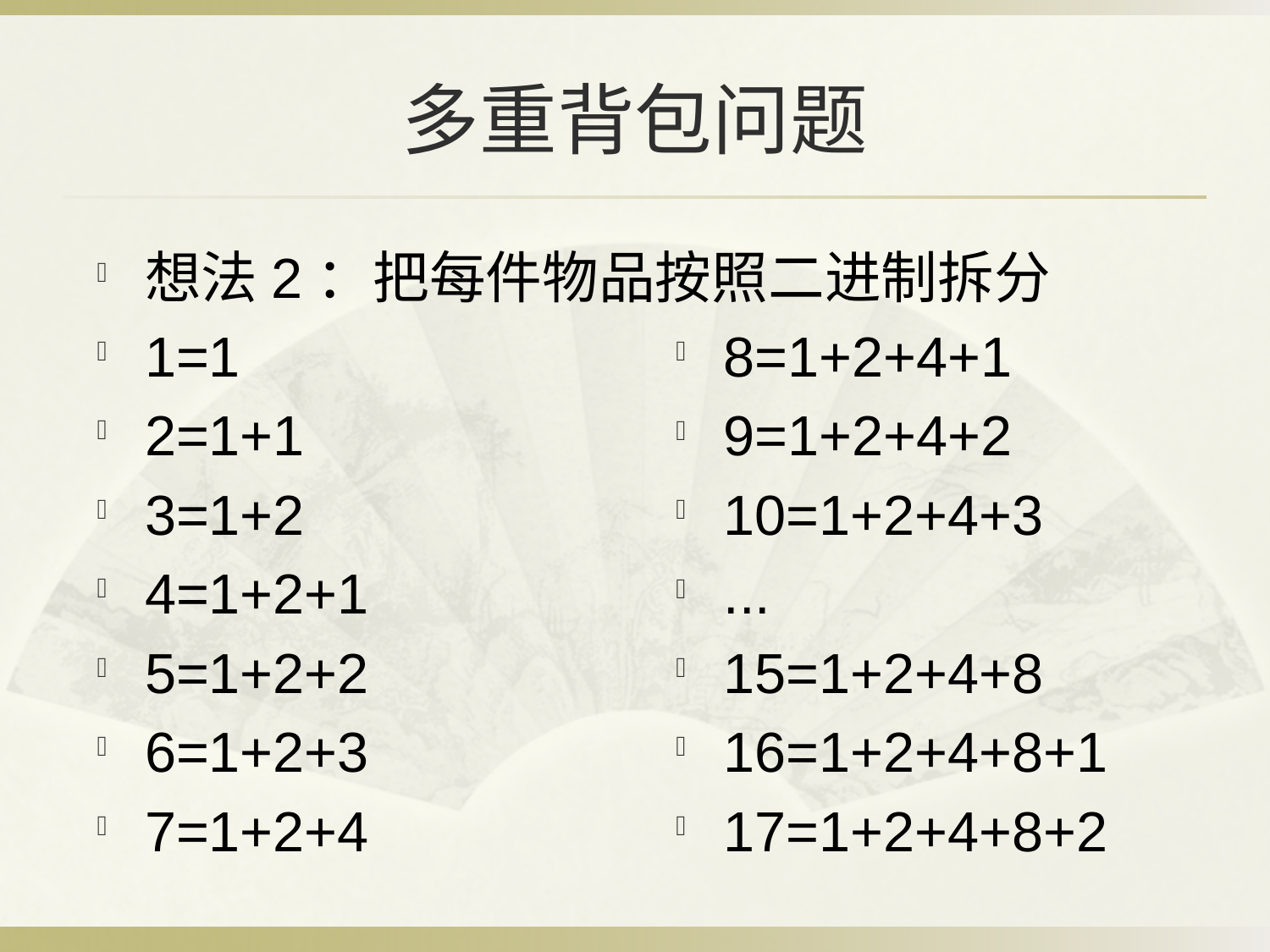

# 多重背包问题
想法2：把每件物品按照二进制拆分
1=1
2=1+1
3=1+2
4=1+2+1
5=1+2+2
6=1+2+3
7=1+2+4

8=1+2+4+1
9=1+2+4+2
10=1+2+4+3
...
15=1+2+4+8
16=1+2+4+8+1
17=1+2+4+8+2